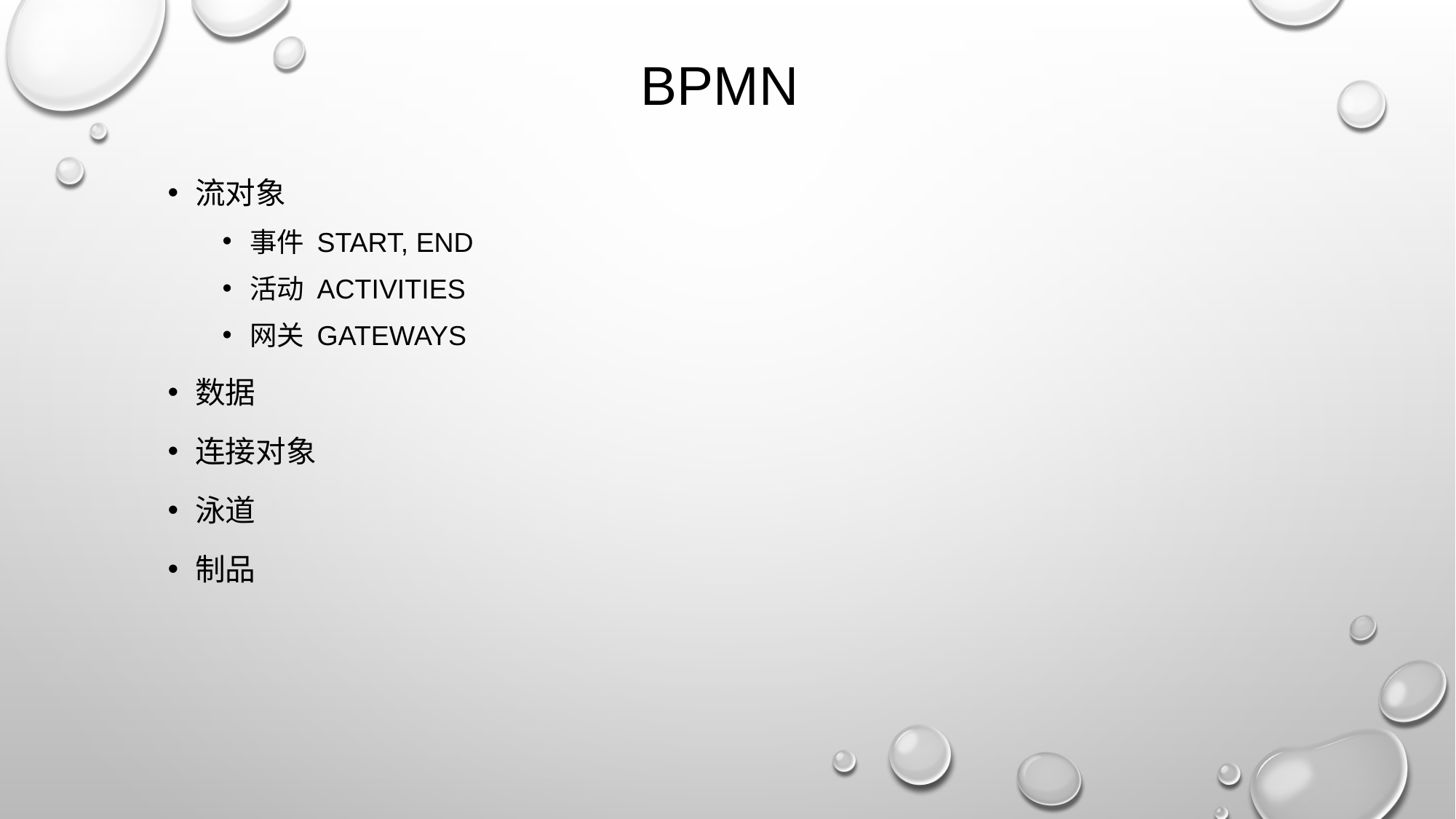

# BPMN
流对象
事件 Start, End
活动 Activities
网关 gateways
数据
连接对象
泳道
制品